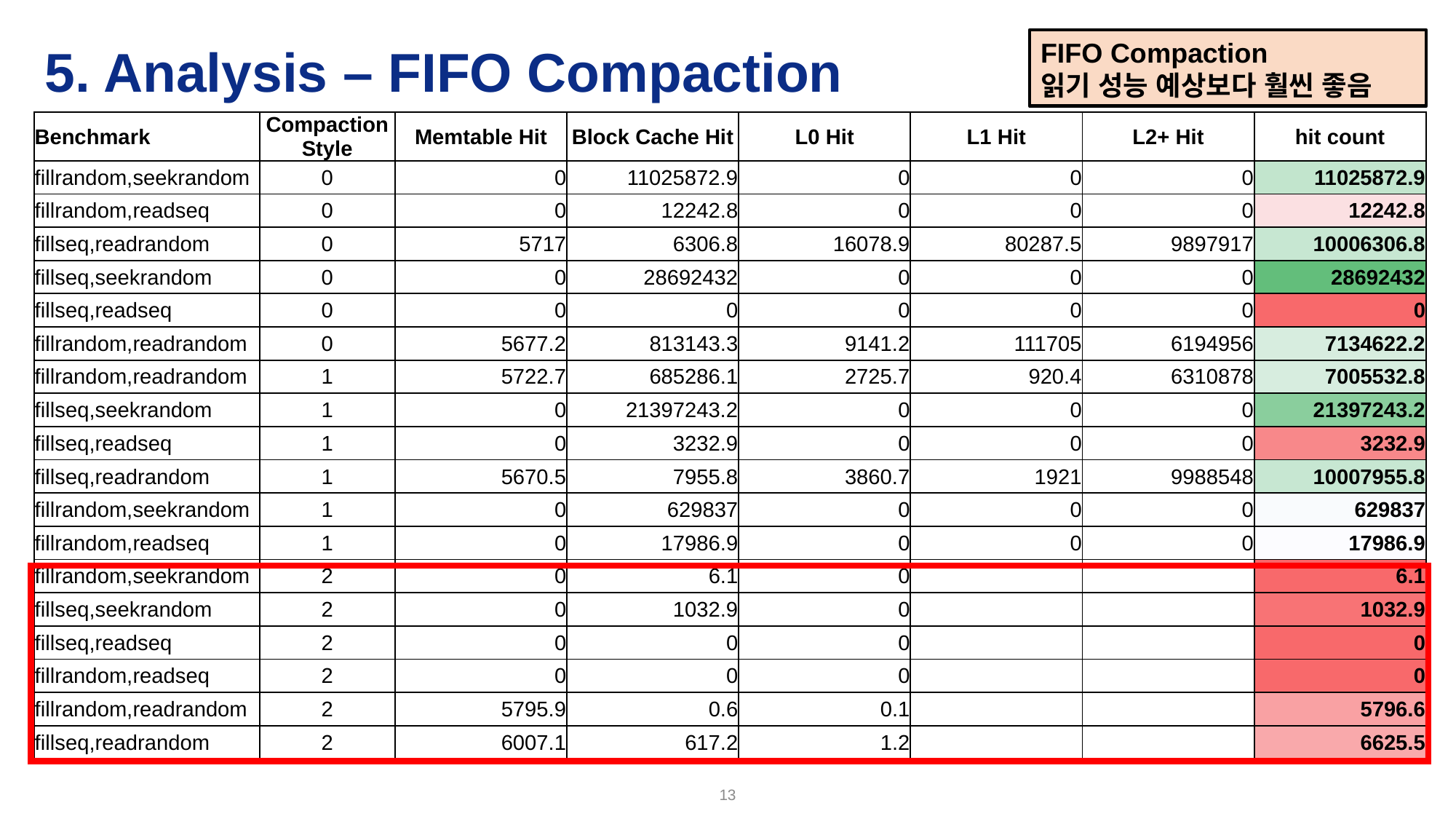

# 5. Analysis – FIFO Compaction
FIFO Compaction
읽기 성능 예상보다 훨씬 좋음
| Benchmark | Compaction Style | Memtable Hit | Block Cache Hit | L0 Hit | L1 Hit | L2+ Hit | hit count |
| --- | --- | --- | --- | --- | --- | --- | --- |
| fillrandom,seekrandom | 0 | 0 | 11025872.9 | 0 | 0 | 0 | 11025872.9 |
| fillrandom,readseq | 0 | 0 | 12242.8 | 0 | 0 | 0 | 12242.8 |
| fillseq,readrandom | 0 | 5717 | 6306.8 | 16078.9 | 80287.5 | 9897917 | 10006306.8 |
| fillseq,seekrandom | 0 | 0 | 28692432 | 0 | 0 | 0 | 28692432 |
| fillseq,readseq | 0 | 0 | 0 | 0 | 0 | 0 | 0 |
| fillrandom,readrandom | 0 | 5677.2 | 813143.3 | 9141.2 | 111705 | 6194956 | 7134622.2 |
| fillrandom,readrandom | 1 | 5722.7 | 685286.1 | 2725.7 | 920.4 | 6310878 | 7005532.8 |
| fillseq,seekrandom | 1 | 0 | 21397243.2 | 0 | 0 | 0 | 21397243.2 |
| fillseq,readseq | 1 | 0 | 3232.9 | 0 | 0 | 0 | 3232.9 |
| fillseq,readrandom | 1 | 5670.5 | 7955.8 | 3860.7 | 1921 | 9988548 | 10007955.8 |
| fillrandom,seekrandom | 1 | 0 | 629837 | 0 | 0 | 0 | 629837 |
| fillrandom,readseq | 1 | 0 | 17986.9 | 0 | 0 | 0 | 17986.9 |
| fillrandom,seekrandom | 2 | 0 | 6.1 | 0 |  |  | 6.1 |
| fillseq,seekrandom | 2 | 0 | 1032.9 | 0 |  |  | 1032.9 |
| fillseq,readseq | 2 | 0 | 0 | 0 |  |  | 0 |
| fillrandom,readseq | 2 | 0 | 0 | 0 |  |  | 0 |
| fillrandom,readrandom | 2 | 5795.9 | 0.6 | 0.1 |  |  | 5796.6 |
| fillseq,readrandom | 2 | 6007.1 | 617.2 | 1.2 |  |  | 6625.5 |

13